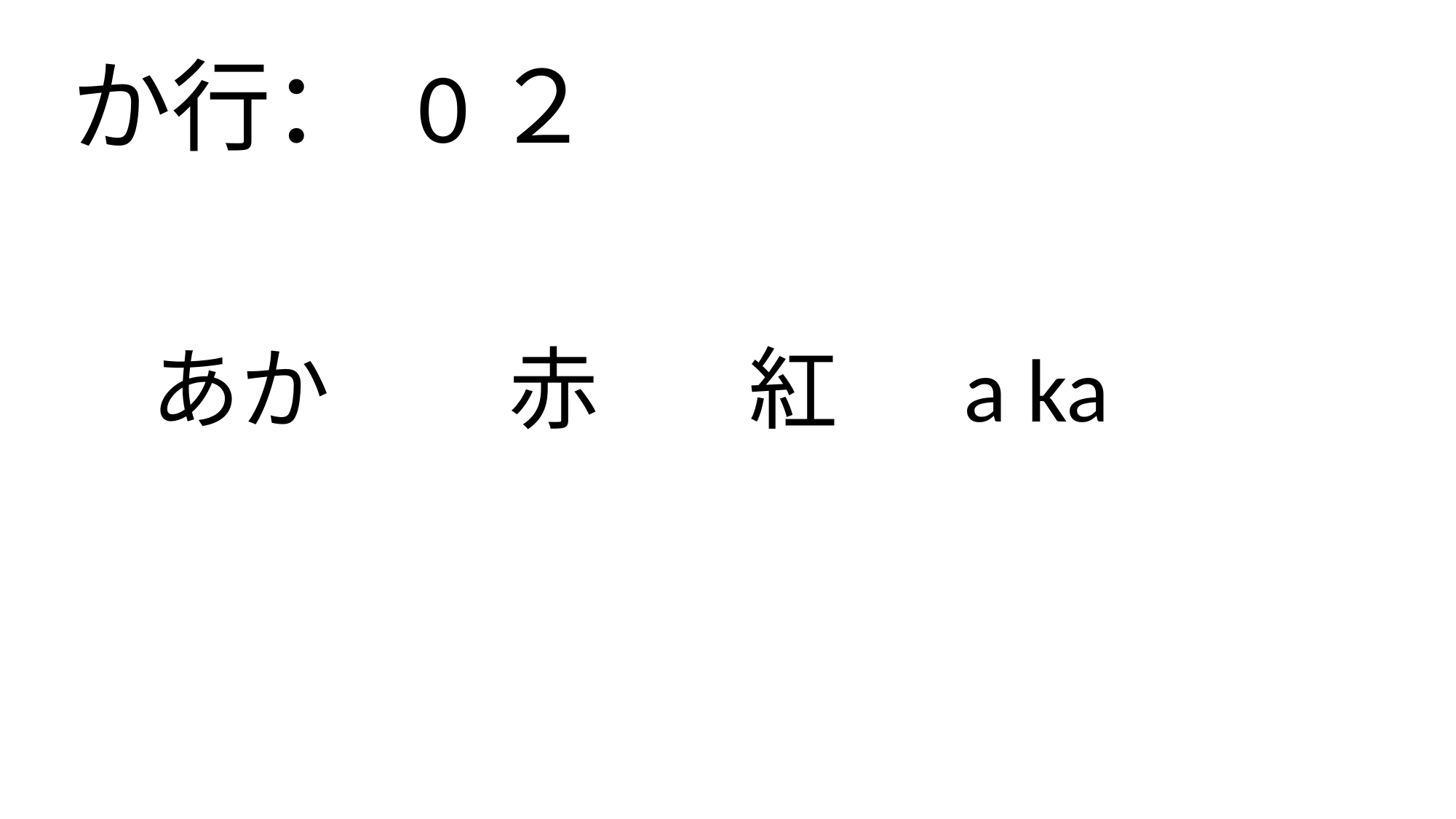

か行： 0２
# あか　　赤　   紅　 a ka